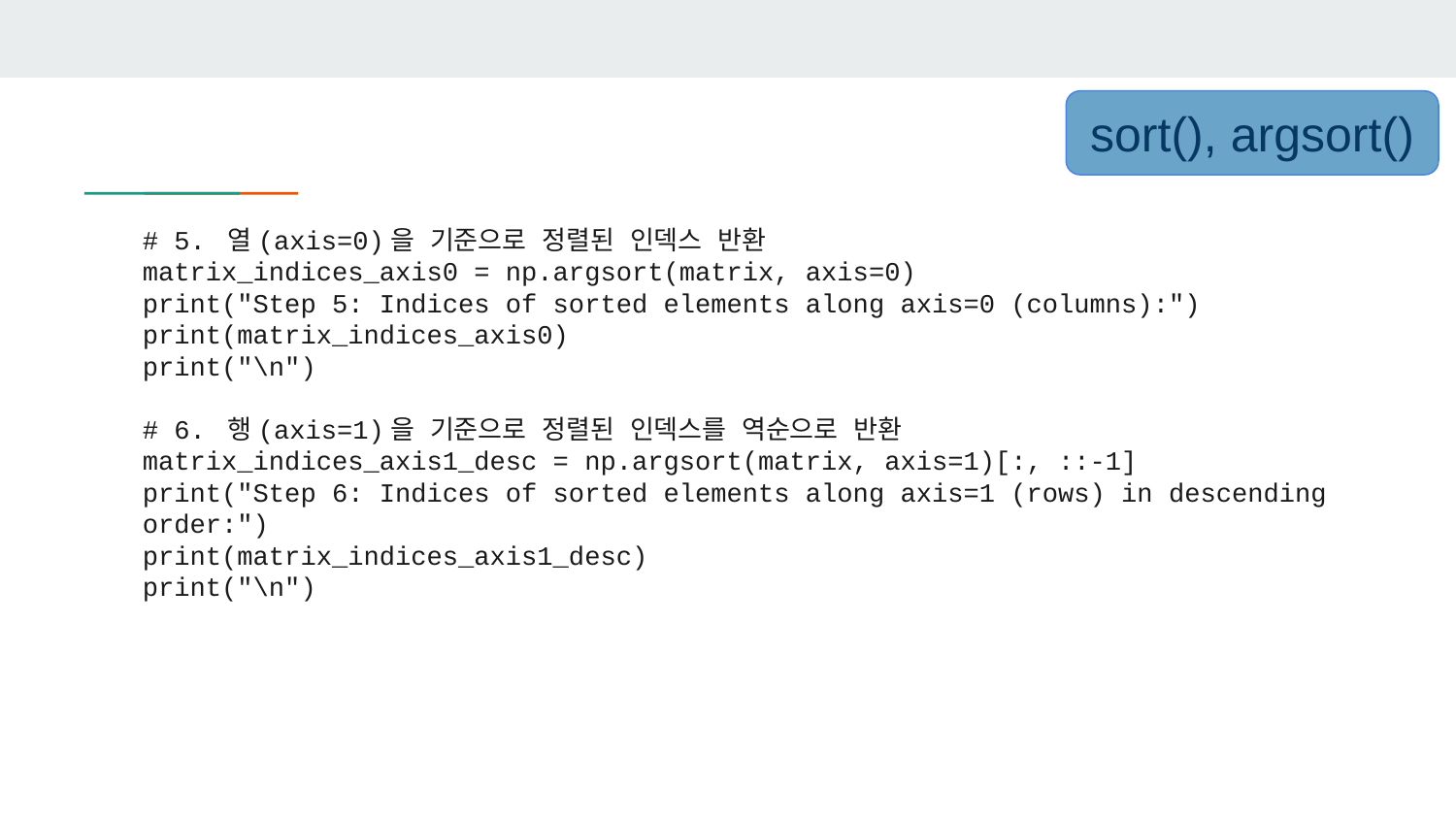

sort(), argsort()

# 5. 열(axis=0)을 기준으로 정렬된 인덱스 반환
matrix_indices_axis0 = np.argsort(matrix, axis=0)
print("Step 5: Indices of sorted elements along axis=0 (columns):")
print(matrix_indices_axis0)
print("\n")

# 6. 행(axis=1)을 기준으로 정렬된 인덱스를 역순으로 반환
matrix_indices_axis1_desc = np.argsort(matrix, axis=1)[:, ::-1]
print("Step 6: Indices of sorted elements along axis=1 (rows) in descending order:")
print(matrix_indices_axis1_desc)
print("\n")